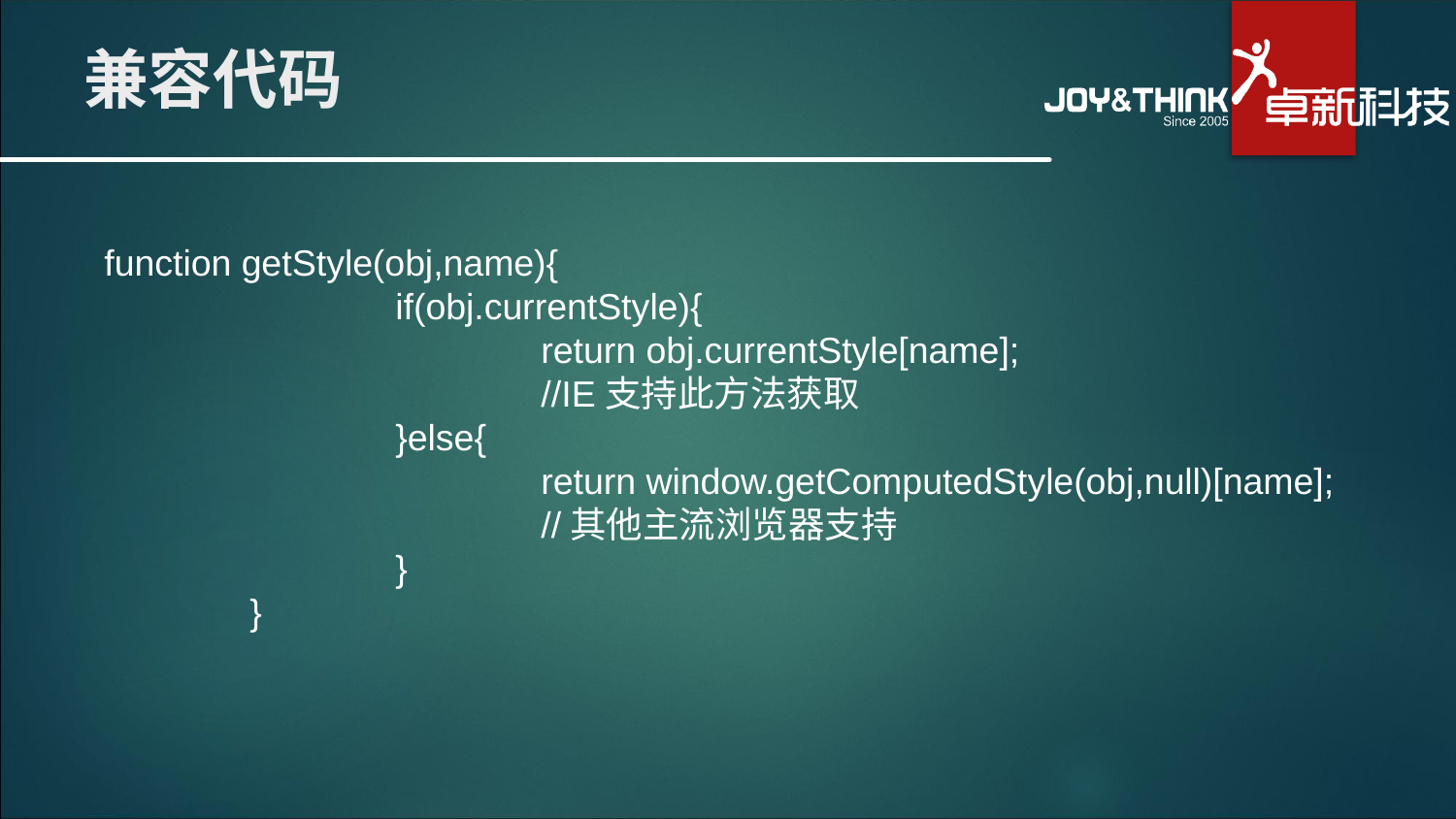

# 兼容代码
function getStyle(obj,name){
		if(obj.currentStyle){
			return obj.currentStyle[name];
			//IE支持此方法获取
		}else{
			return window.getComputedStyle(obj,null)[name];
			//其他主流浏览器支持
		}
	}